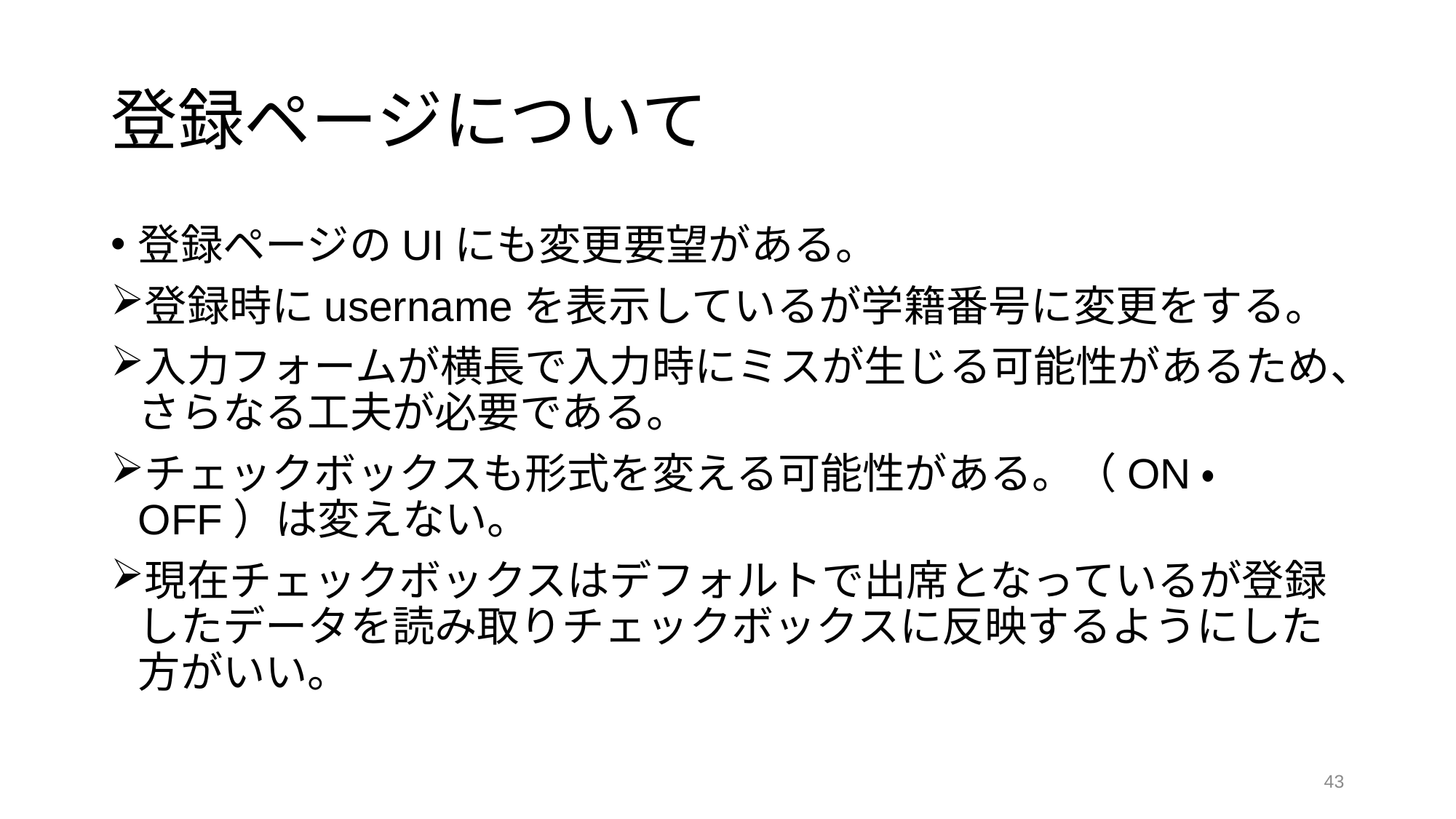

# 登録ページについて
登録ページのUIにも変更要望がある。
登録時にusernameを表示しているが学籍番号に変更をする。
入力フォームが横長で入力時にミスが生じる可能性があるため、さらなる工夫が必要である。
チェックボックスも形式を変える可能性がある。（ON・OFF）は変えない。
現在チェックボックスはデフォルトで出席となっているが登録したデータを読み取りチェックボックスに反映するようにした方がいい。
43